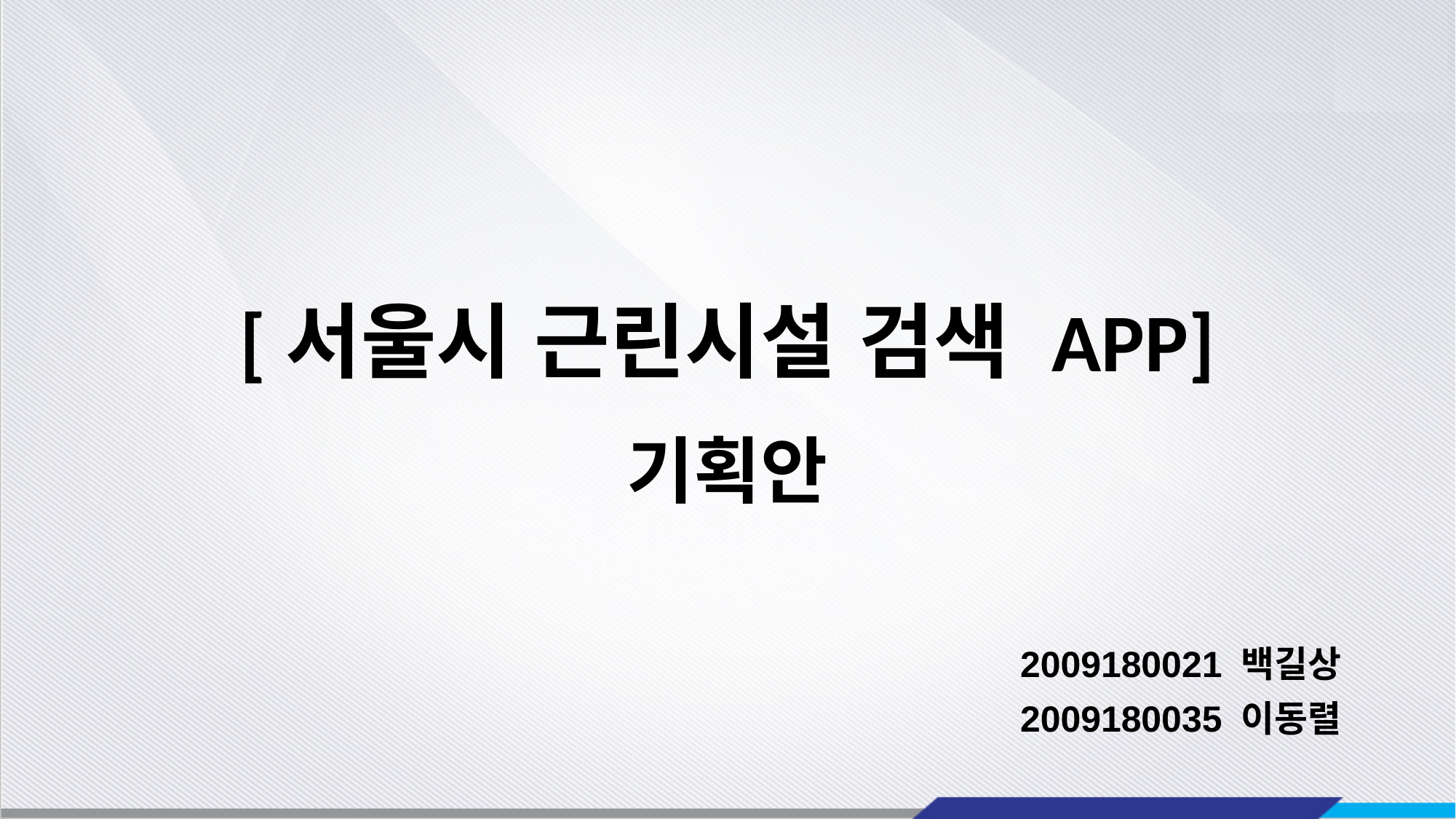

# [서울시 근린시설 검색 APP] 기획안

2009180021 백길상
2009180035 이동렬